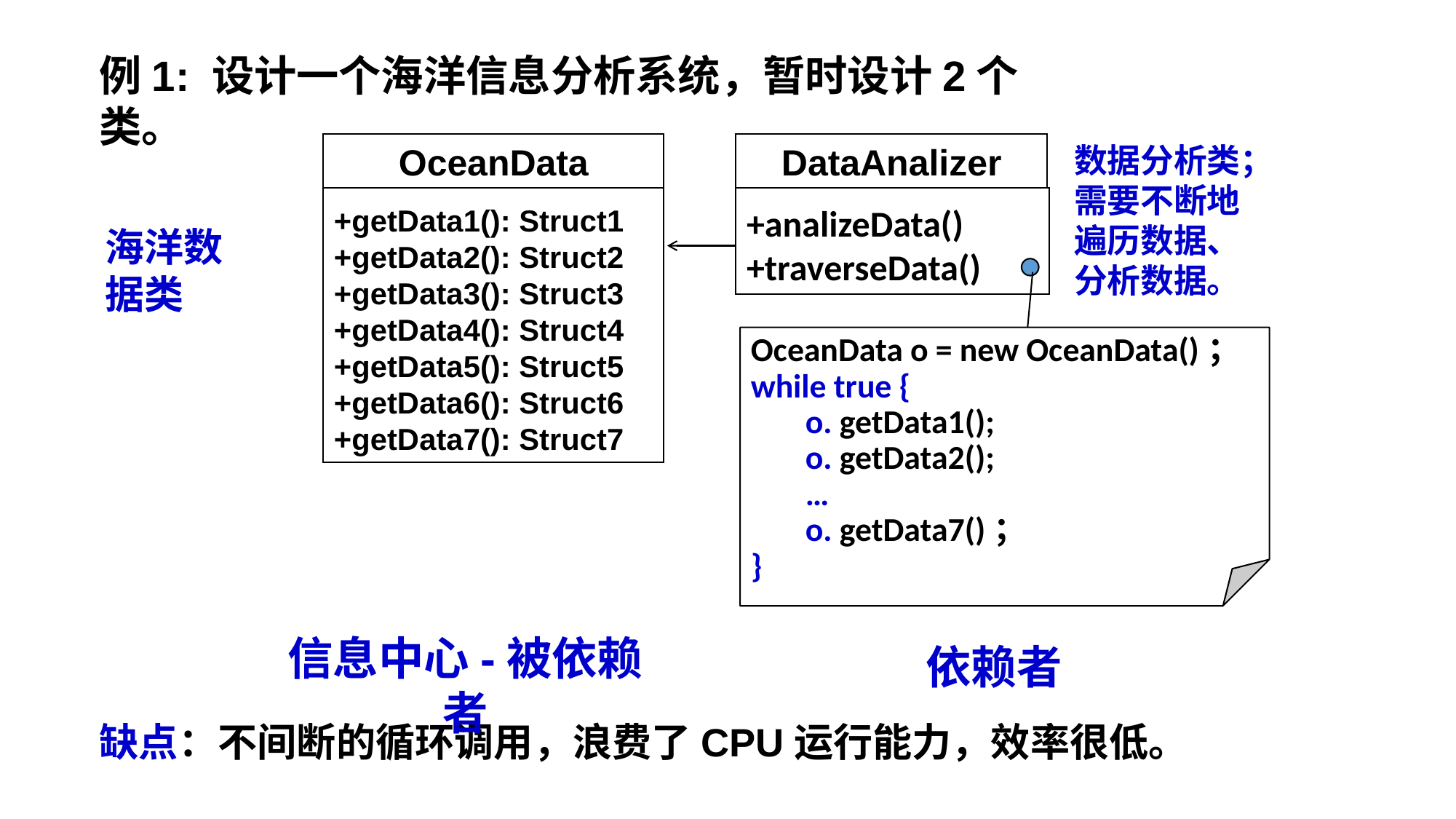

例1: 设计一个海洋信息分析系统，暂时设计2个类。
OceanData
DataAnalizer
数据分析类；需要不断地遍历数据、分析数据。
+getData1(): Struct1
+getData2(): Struct2
+getData3(): Struct3
+getData4(): Struct4
+getData5(): Struct5
+getData6(): Struct6
+getData7(): Struct7
+analizeData()
+traverseData()
海洋数据类

OceanData o = new OceanData()；
while true {
o. getData1();
o. getData2();
…
o. getData7()；
}
信息中心-被依赖者
依赖者
缺点：不间断的循环调用，浪费了CPU运行能力，效率很低。